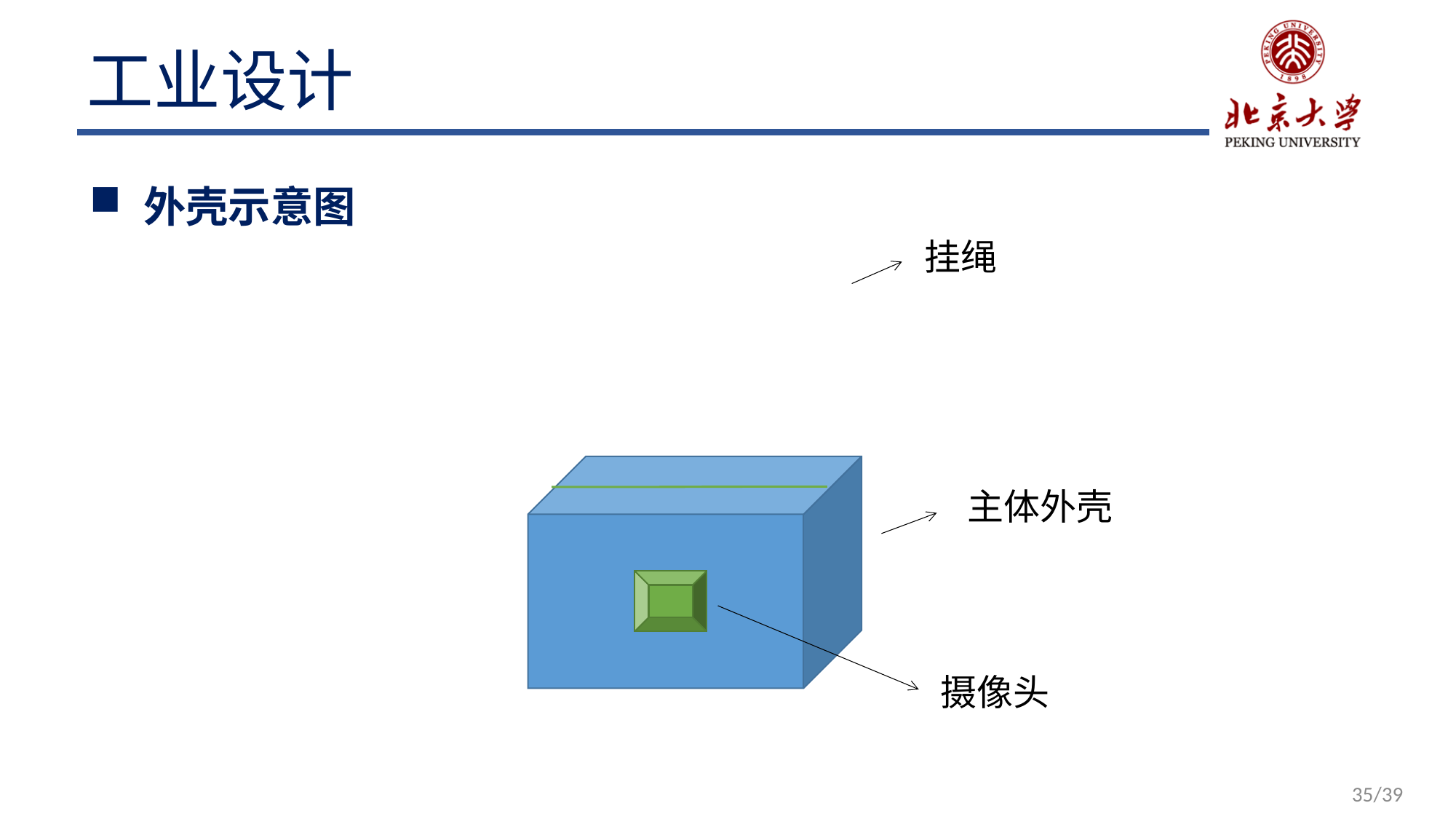

# 工业设计
外壳示意图
挂绳

主体外壳

摄像头
35/39